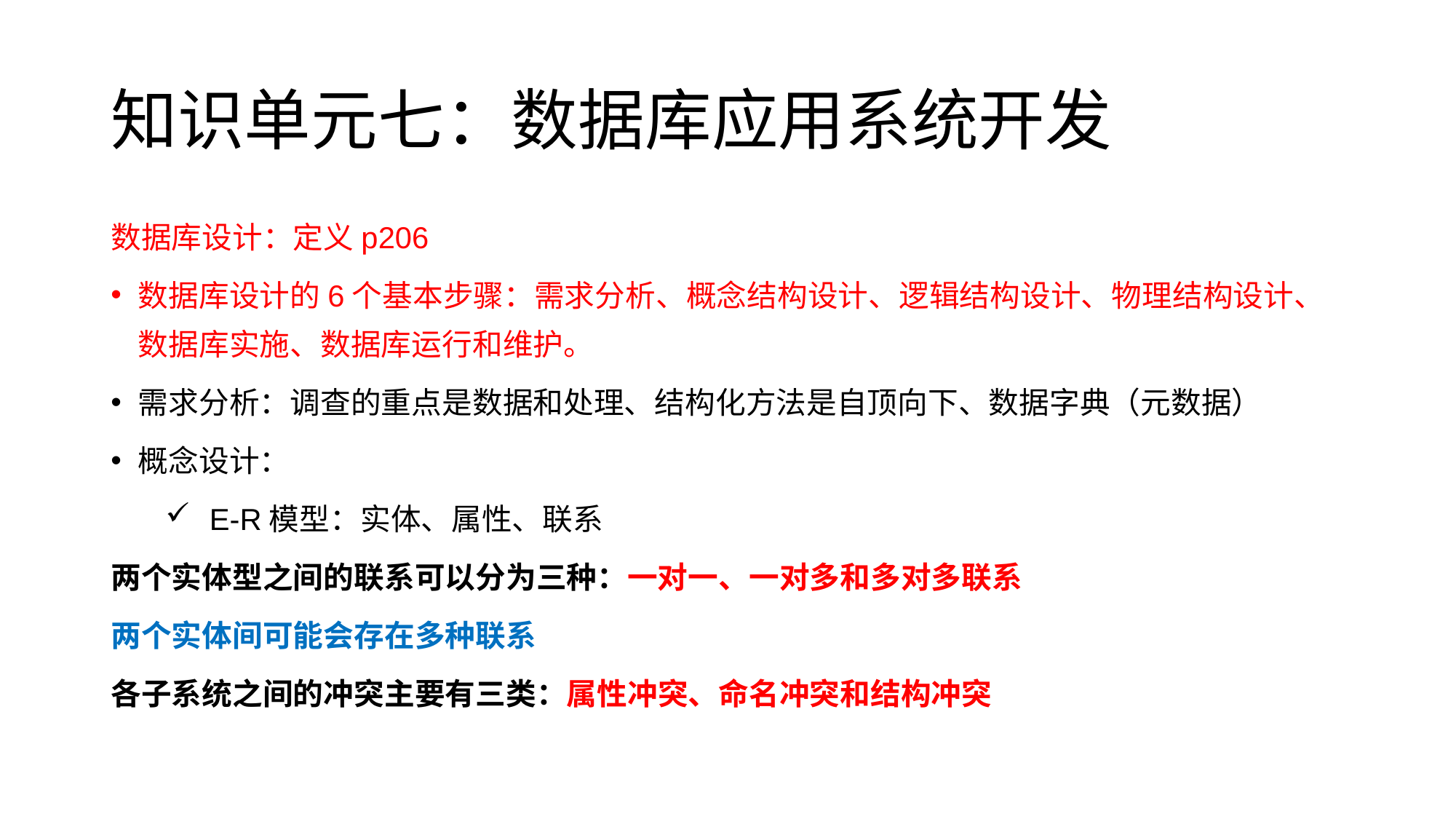

# 知识单元七：数据库应用系统开发
数据库设计：定义p206
数据库设计的6个基本步骤：需求分析、概念结构设计、逻辑结构设计、物理结构设计、数据库实施、数据库运行和维护。
需求分析：调查的重点是数据和处理、结构化方法是自顶向下、数据字典（元数据）
概念设计：
  E-R模型：实体、属性、联系
两个实体型之间的联系可以分为三种：一对一、一对多和多对多联系
两个实体间可能会存在多种联系
各子系统之间的冲突主要有三类：属性冲突、命名冲突和结构冲突